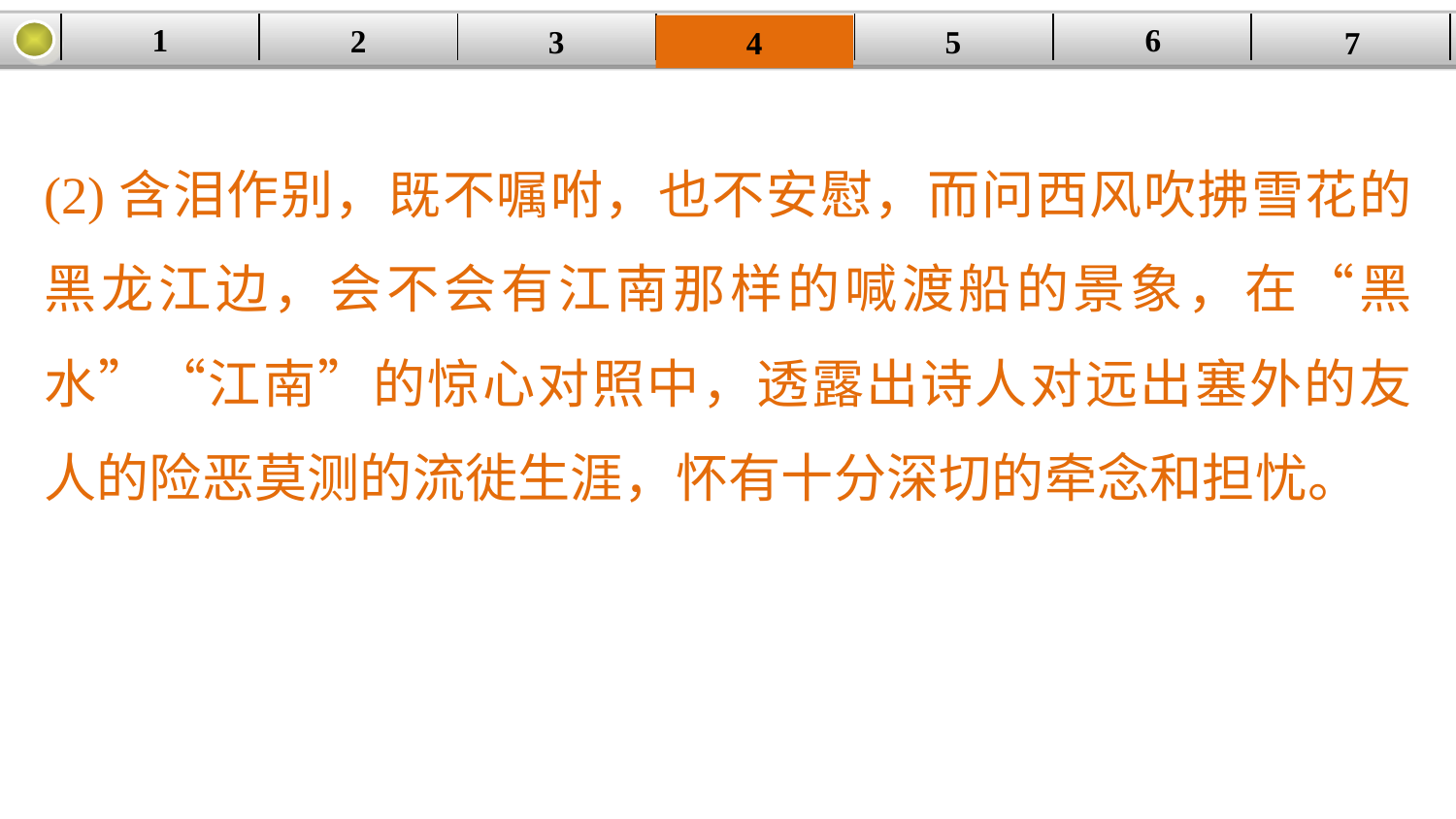

1
6
2
|  |  |  |  |  |  |  |
| --- | --- | --- | --- | --- | --- | --- |
3
5
7
4

(2)含泪作别，既不嘱咐，也不安慰，而问西风吹拂雪花的黑龙江边，会不会有江南那样的喊渡船的景象，在“黑水”“江南”的惊心对照中，透露出诗人对远出塞外的友人的险恶莫测的流徙生涯，怀有十分深切的牵念和担忧。